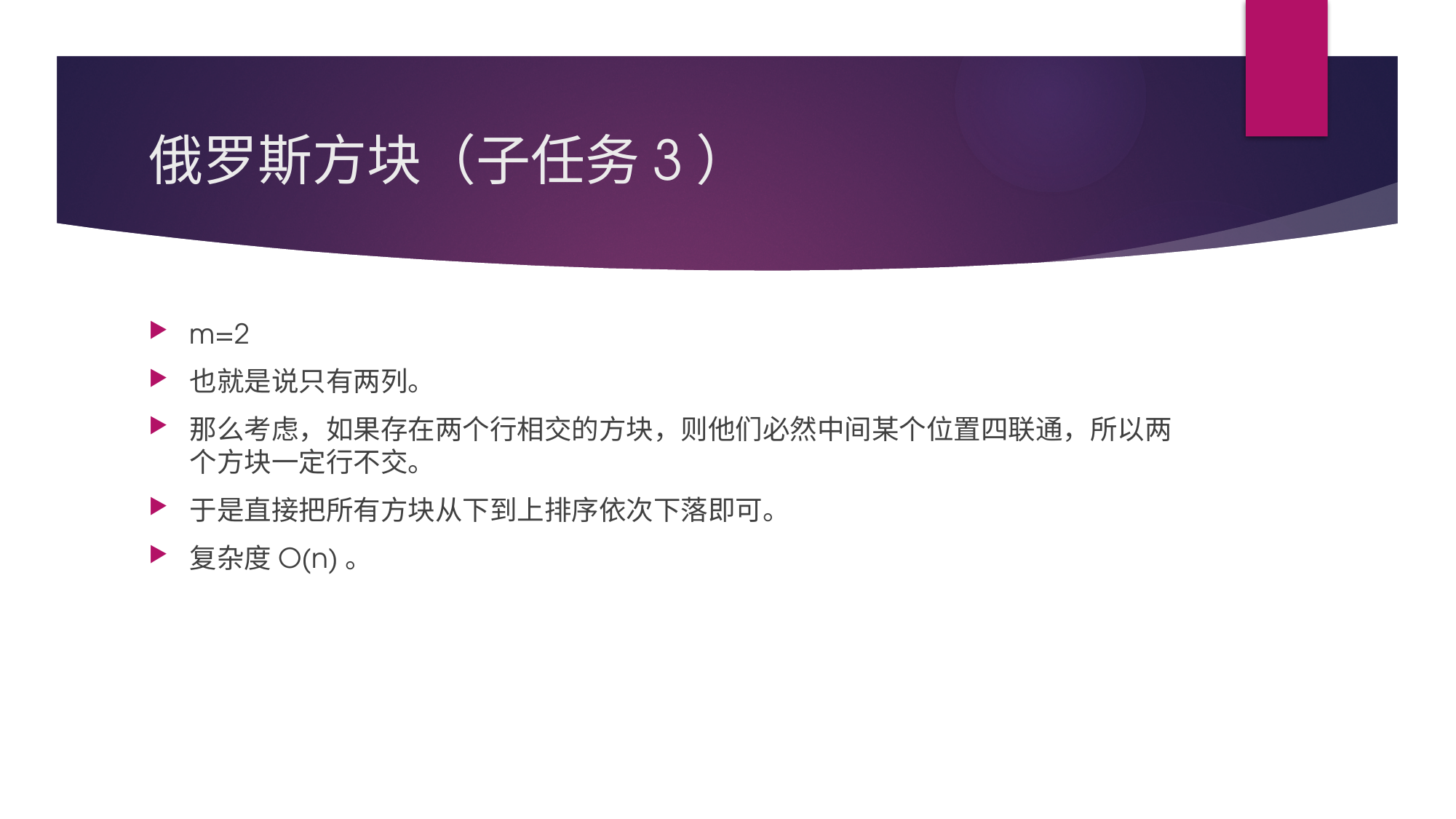

# 俄罗斯方块（子任务3）
m=2
也就是说只有两列。
那么考虑，如果存在两个行相交的方块，则他们必然中间某个位置四联通，所以两个方块一定行不交。
于是直接把所有方块从下到上排序依次下落即可。
复杂度O(n)。